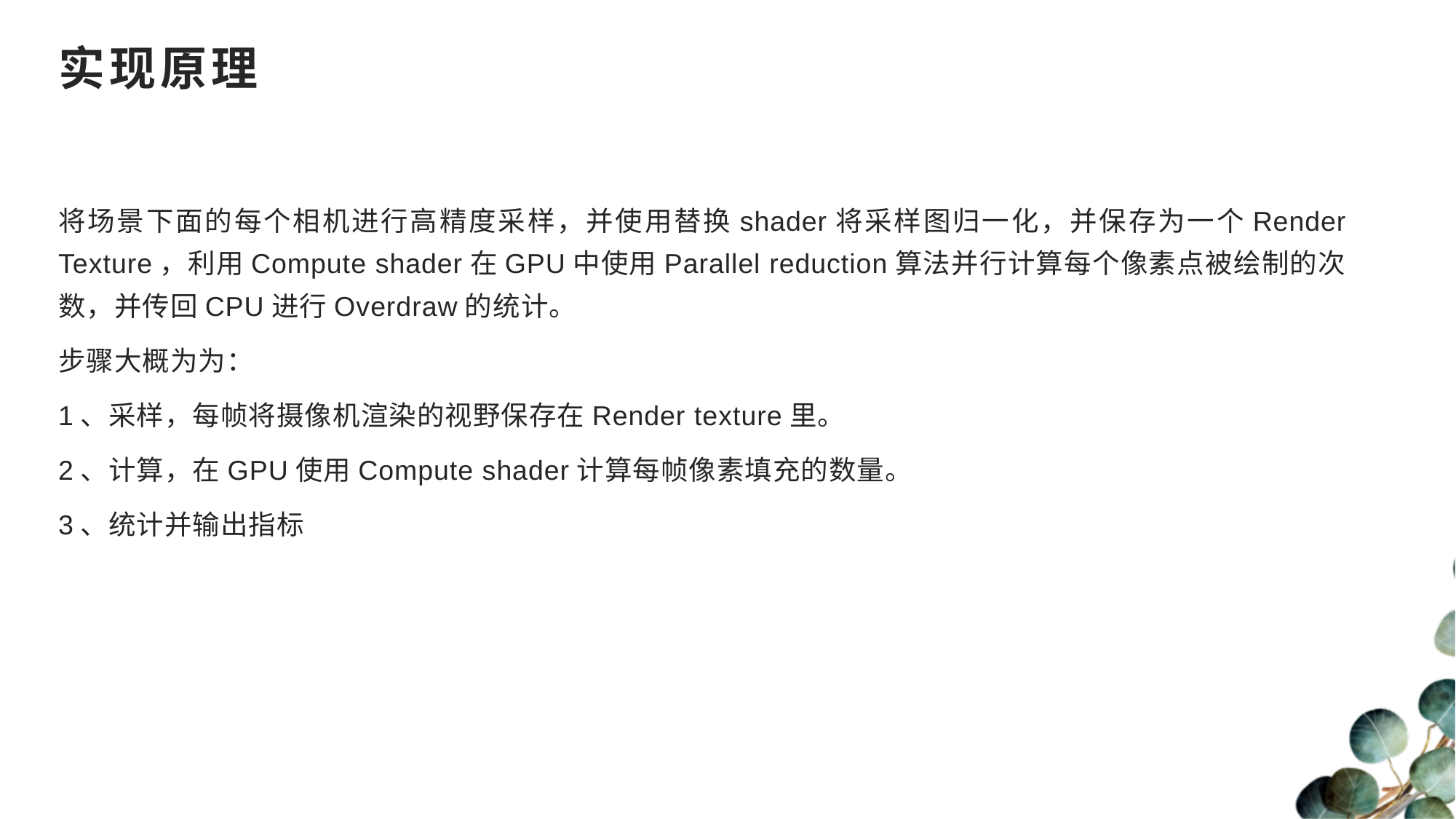

实现原理
将场景下面的每个相机进行高精度采样，并使用替换shader将采样图归一化，并保存为一个Render Texture，利用Compute shader在GPU中使用Parallel reduction算法并行计算每个像素点被绘制的次数，并传回CPU进行Overdraw的统计。
步骤大概为为：
1、采样，每帧将摄像机渲染的视野保存在Render texture里。
2、计算，在GPU使用Compute shader计算每帧像素填充的数量。
3、统计并输出指标